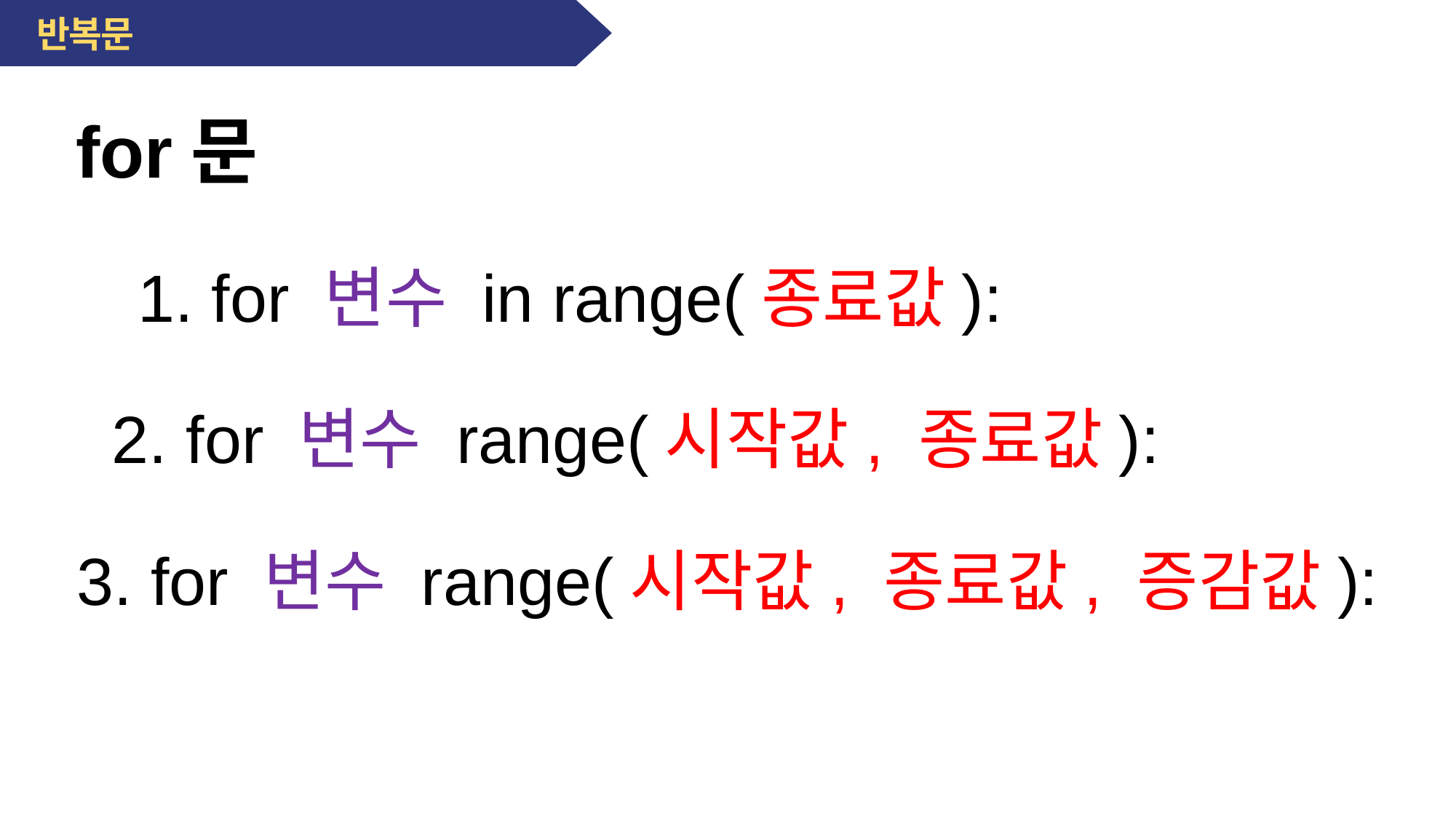

반복문
for문
1. for 변수 in range(종료값):
2. for 변수 range(시작값, 종료값):
3. for 변수 range(시작값, 종료값, 증감값):